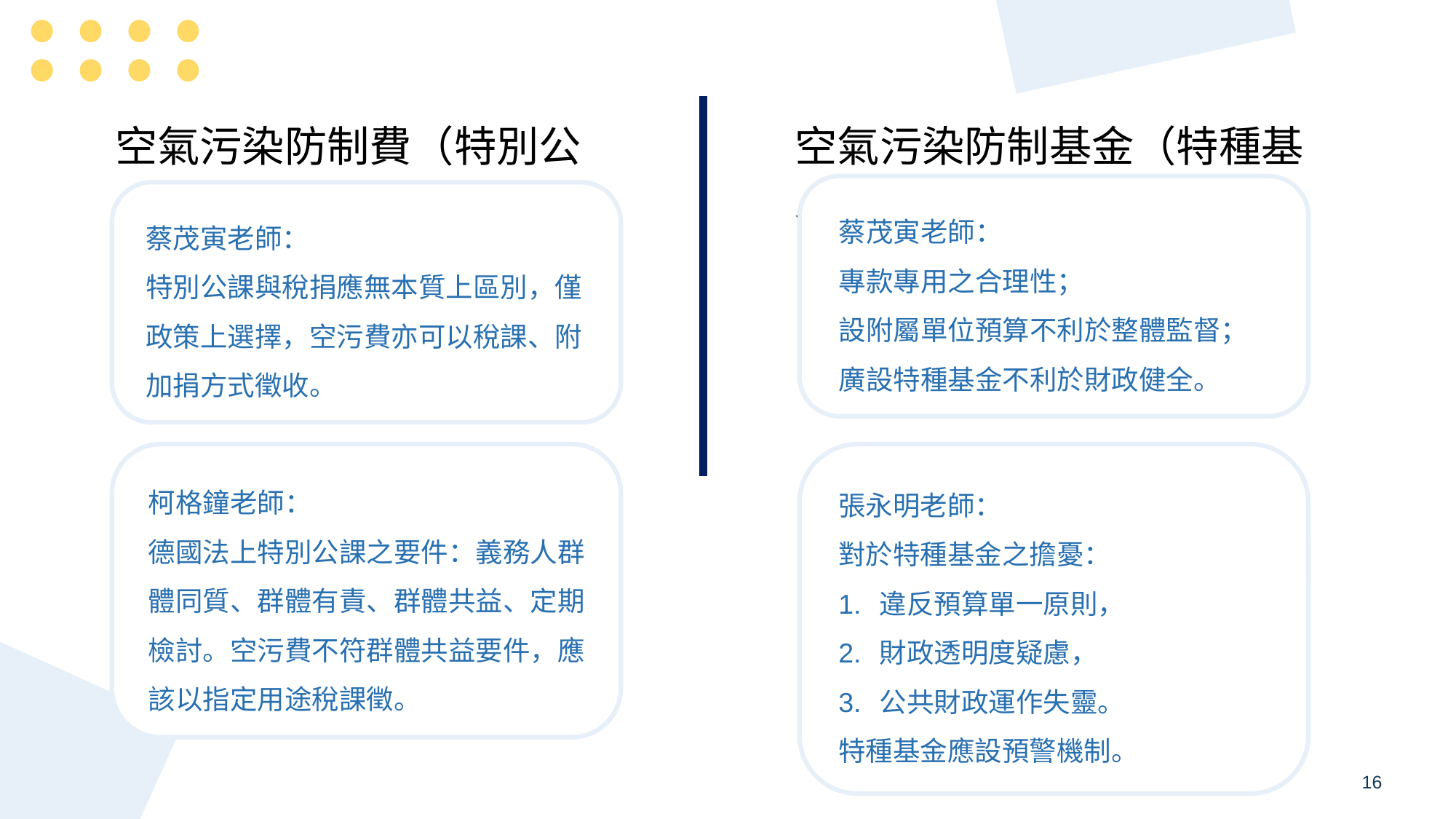

空氣污染防制費（特別公課）
空氣污染防制基金（特種基金）
蔡茂寅老師：
專款專用之合理性；
設附屬單位預算不利於整體監督；
廣設特種基金不利於財政健全。

蔡茂寅老師：
特別公課與稅捐應無本質上區別，僅政策上選擇，空污費亦可以稅課、附加捐方式徵收。

柯格鐘老師：
德國法上特別公課之要件：義務人群體同質、群體有責、群體共益、定期檢討。空污費不符群體共益要件，應該以指定用途稅課徵。

張永明老師：
對於特種基金之擔憂：
違反預算單一原則，
財政透明度疑慮，
公共財政運作失靈。
特種基金應設預警機制。